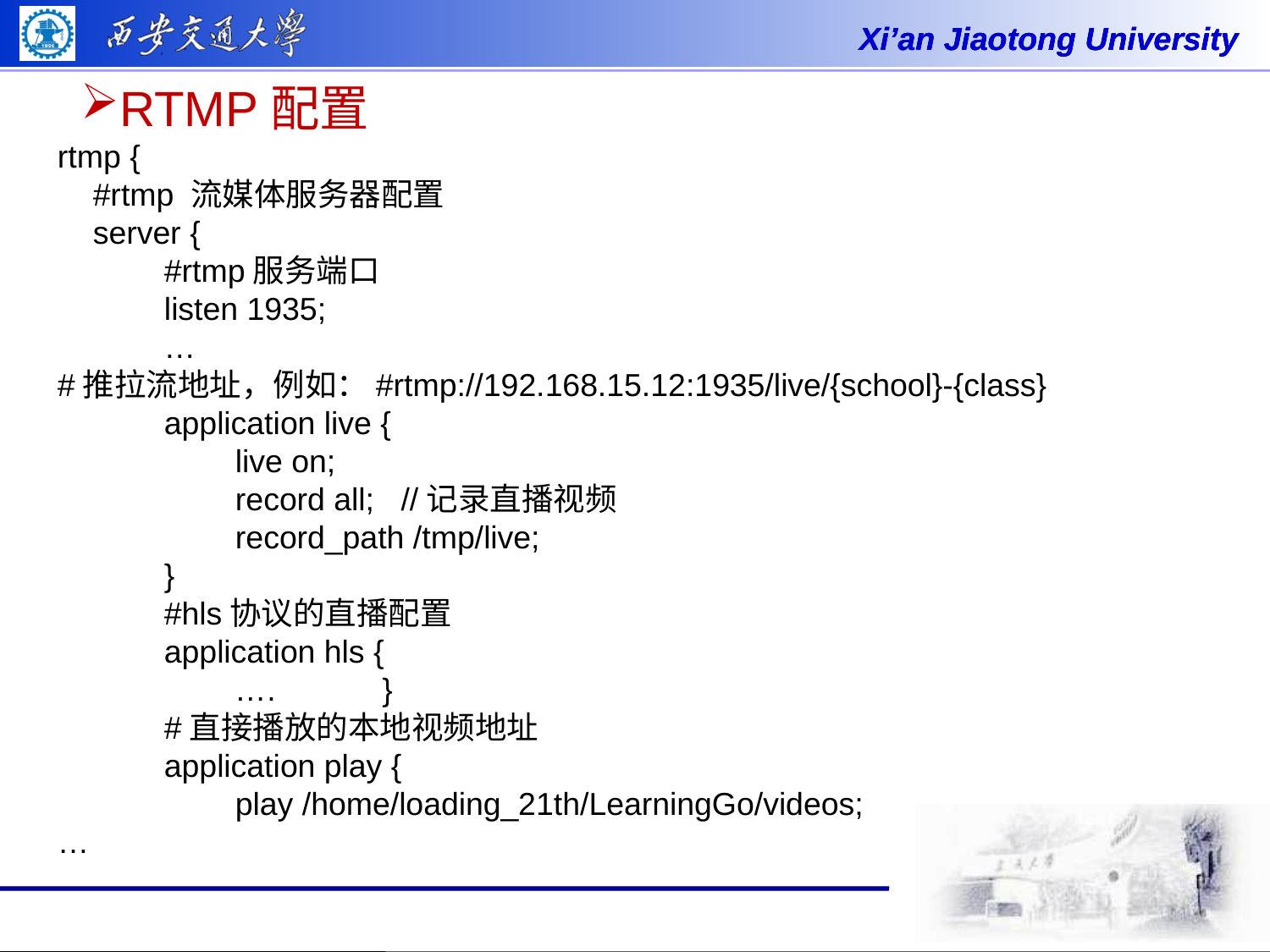

# RTMP配置
rtmp {
    #rtmp 流媒体服务器配置
    server {
            #rtmp服务端口
            listen 1935;
            …
#推拉流地址，例如：#rtmp://192.168.15.12:1935/live/{school}-{class}
            application live {
                    live on;
                    record all;   //记录直播视频
                    record_path /tmp/live;
            }
            #hls协议的直播配置
            application hls {
                    ….            }
            #直接播放的本地视频地址
            application play {
                    play /home/loading_21th/LearningGo/videos;
…